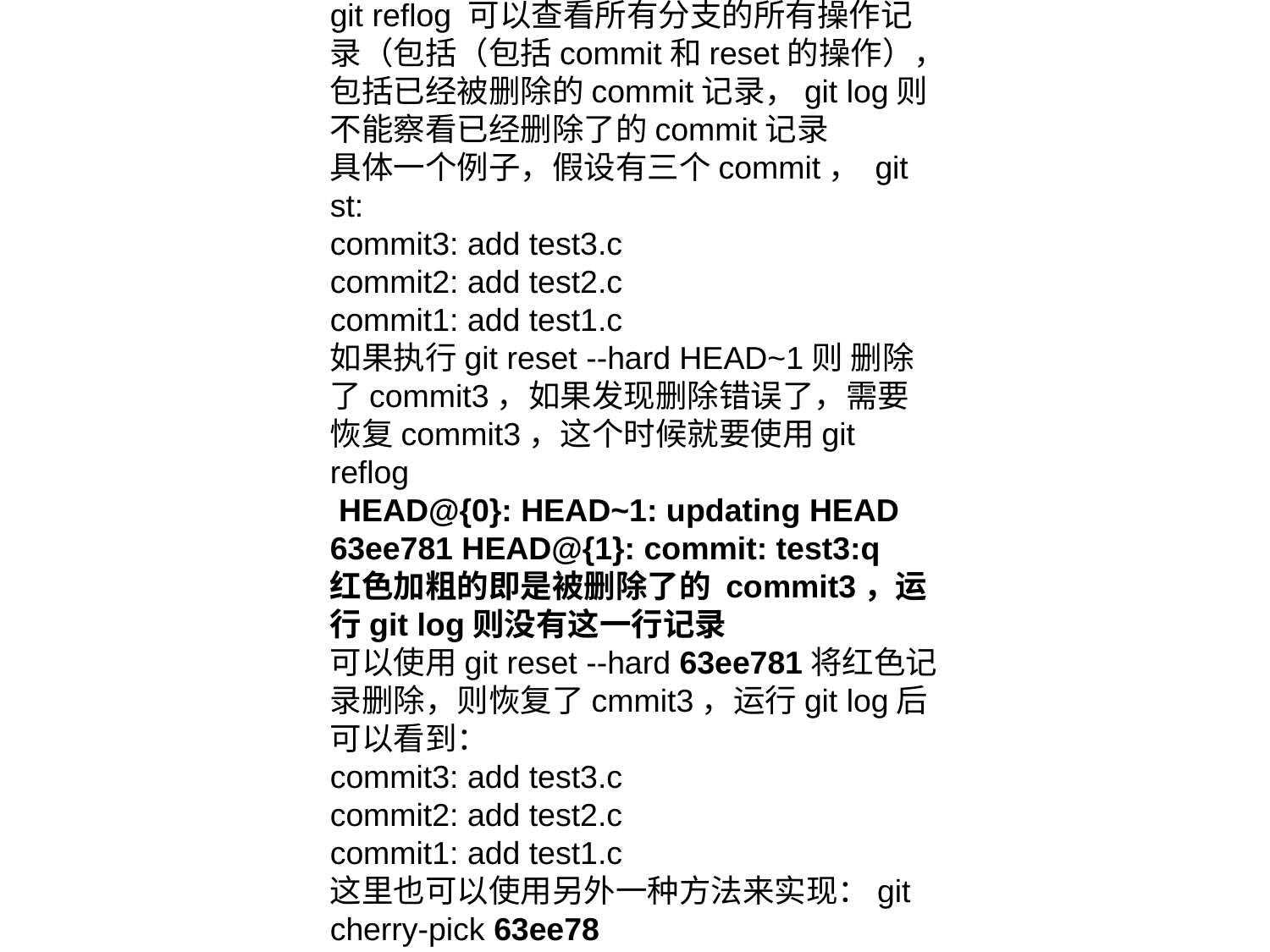

git reflog 可以查看所有分支的所有操作记录（包括（包括commit和reset的操作），包括已经被删除的commit记录，git log则不能察看已经删除了的commit记录
具体一个例子，假设有三个commit， git st:
commit3: add test3.c
commit2: add test2.c
commit1: add test1.c
如果执行git reset --hard HEAD~1则 删除了commit3，如果发现删除错误了，需要恢复commit3，这个时候就要使用git reflog
 HEAD@{0}: HEAD~1: updating HEAD
63ee781 HEAD@{1}: commit: test3:q
红色加粗的即是被删除了的 commit3，运行git log则没有这一行记录
可以使用git reset --hard 63ee781将红色记录删除，则恢复了cmmit3，运行git log后可以看到：
commit3: add test3.c
commit2: add test2.c
commit1: add test1.c
这里也可以使用另外一种方法来实现：git cherry-pick 63ee78